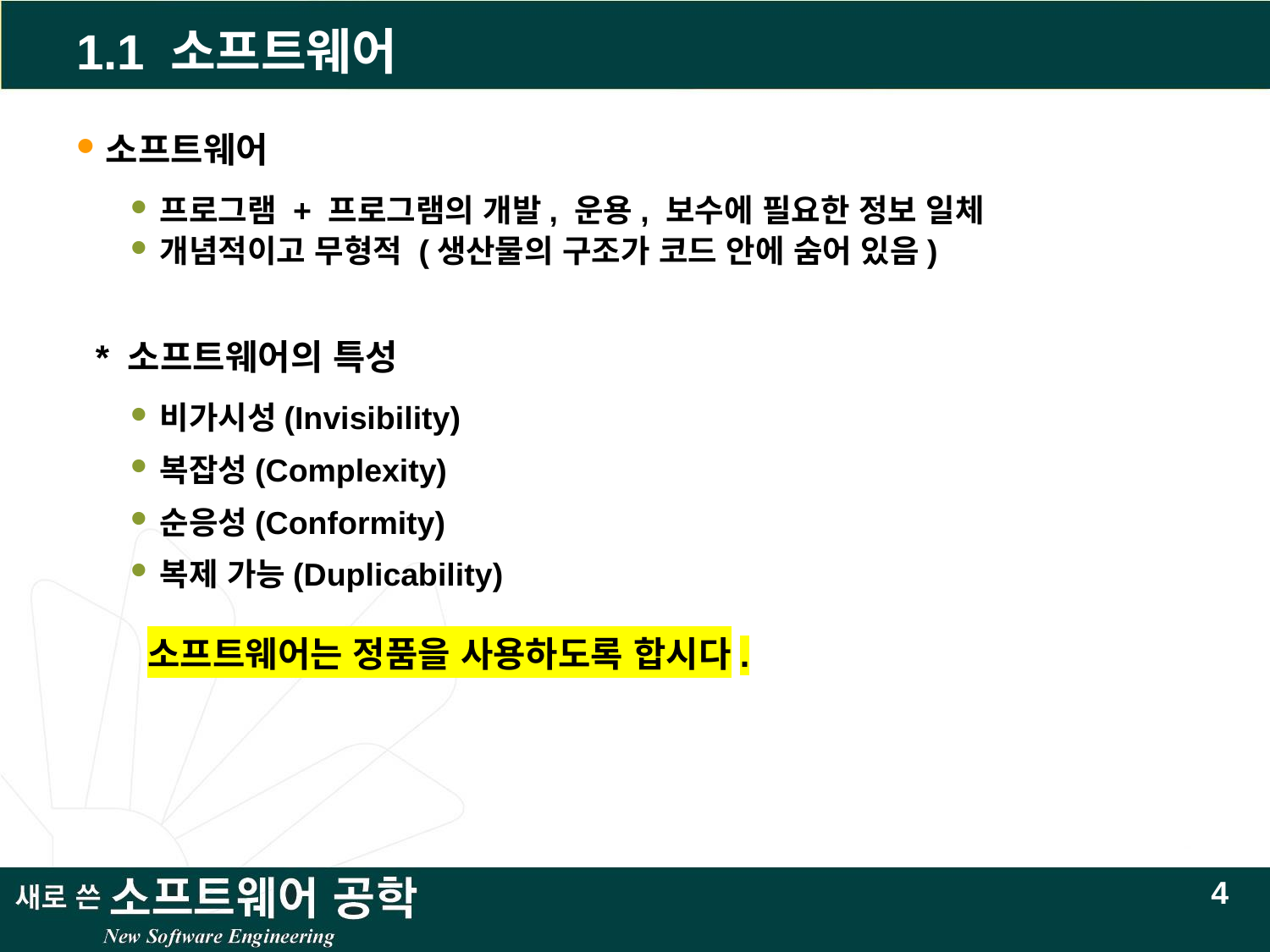

# 1.1 소프트웨어
소프트웨어

프로그램 + 프로그램의 개발, 운용, 보수에 필요한 정보 일체
개념적이고 무형적 (생산물의 구조가 코드 안에 숨어 있음)

  * 소프트웨어의 특성

비가시성(Invisibility)
복잡성(Complexity)
순응성(Conformity)
복제 가능(Duplicability)

소프트웨어는 정품을 사용하도록 합시다.
4